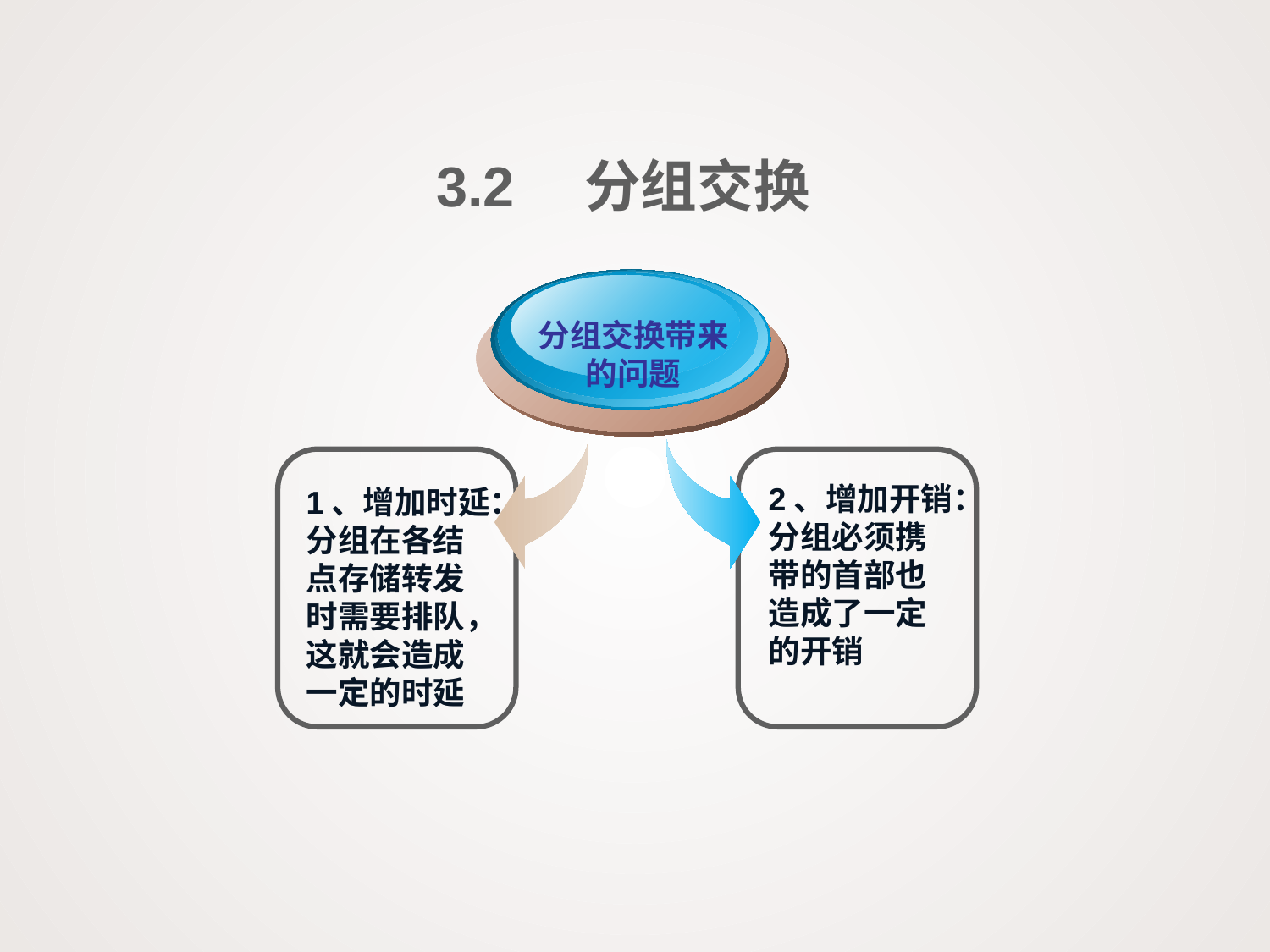

3.2　分组交换

分组交换带来的问题

2、增加开销：分组必须携带的首部也造成了一定的开销
1、增加时延：
分组在各结点存储转发时需要排队，这就会造成一定的时延